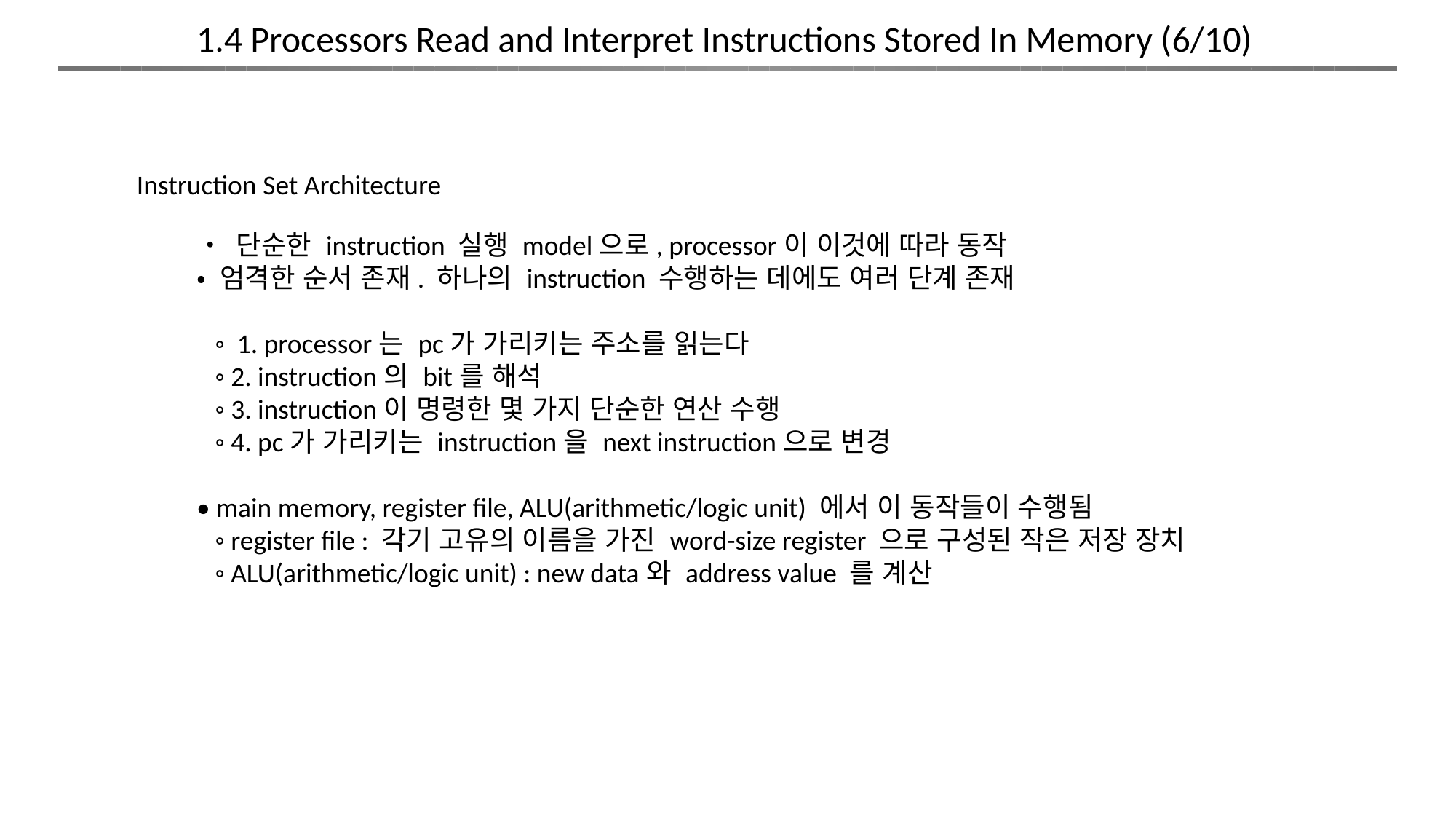

1.4 Processors Read and Interpret Instructions Stored In Memory (6/10)

Instruction Set Architecture
• 단순한 instruction 실행 model으로, processor이 이것에 따라 동작
• 엄격한 순서 존재. 하나의 instruction 수행하는 데에도 여러 단계 존재

   ◦  1. processor는 pc가 가리키는 주소를 읽는다
   ◦ 2. instruction의 bit를 해석
   ◦ 3. instruction이 명령한 몇 가지 단순한 연산 수행
   ◦ 4. pc가 가리키는 instruction을 next instruction으로 변경

• main memory, register file, ALU(arithmetic/logic unit) 에서 이 동작들이 수행됨
   ◦ register file : 각기 고유의 이름을 가진 word-size register 으로 구성된 작은 저장 장치
   ◦ ALU(arithmetic/logic unit) : new data와 address value 를 계산